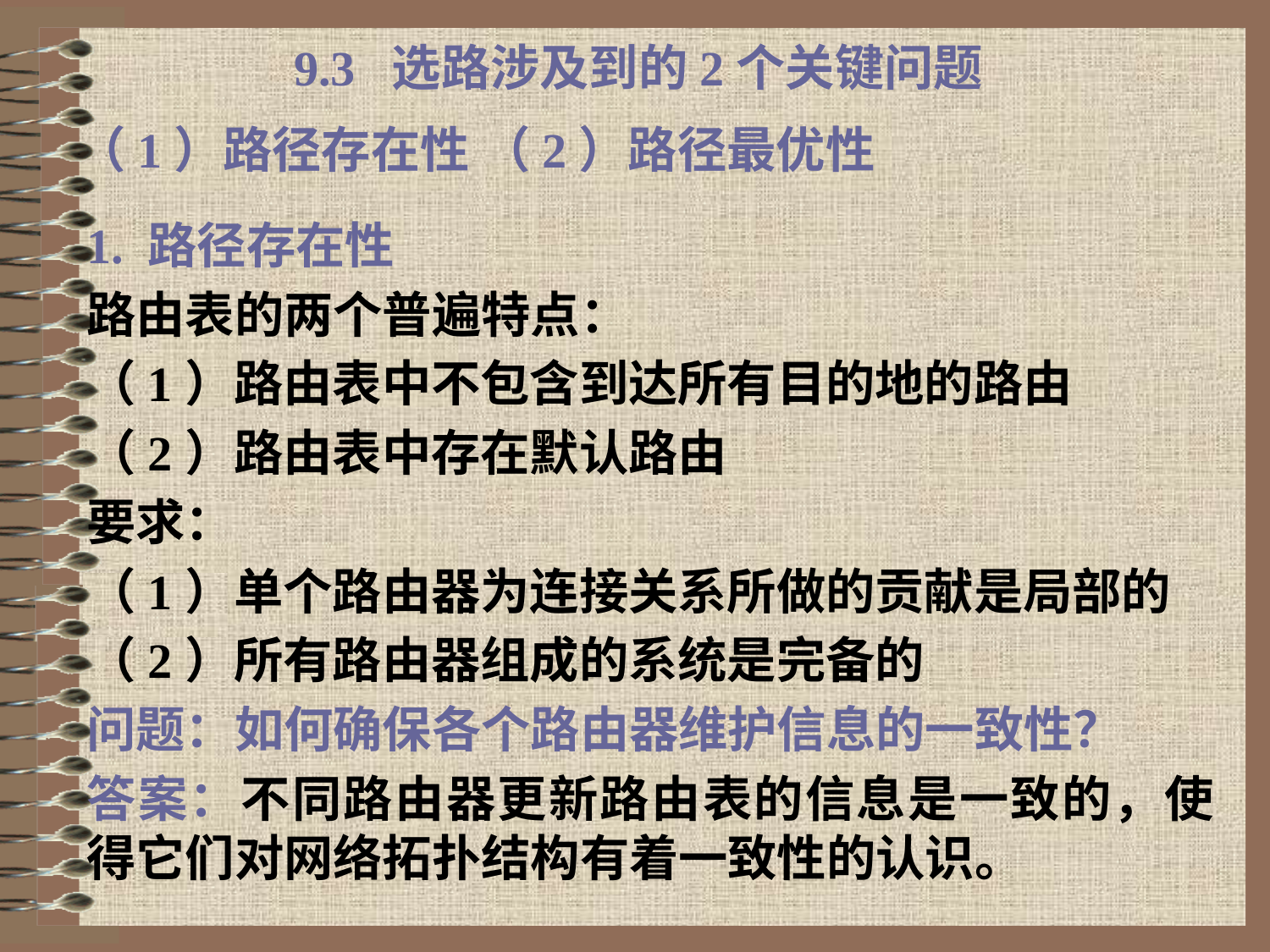

# 9.3  选路涉及到的2个关键问题
（1）路径存在性 （2）路径最优性
1. 路径存在性
路由表的两个普遍特点：
（1）路由表中不包含到达所有目的地的路由
（2）路由表中存在默认路由
要求：
（1）单个路由器为连接关系所做的贡献是局部的
（2）所有路由器组成的系统是完备的
问题：如何确保各个路由器维护信息的一致性？
答案：不同路由器更新路由表的信息是一致的，使得它们对网络拓扑结构有着一致性的认识。